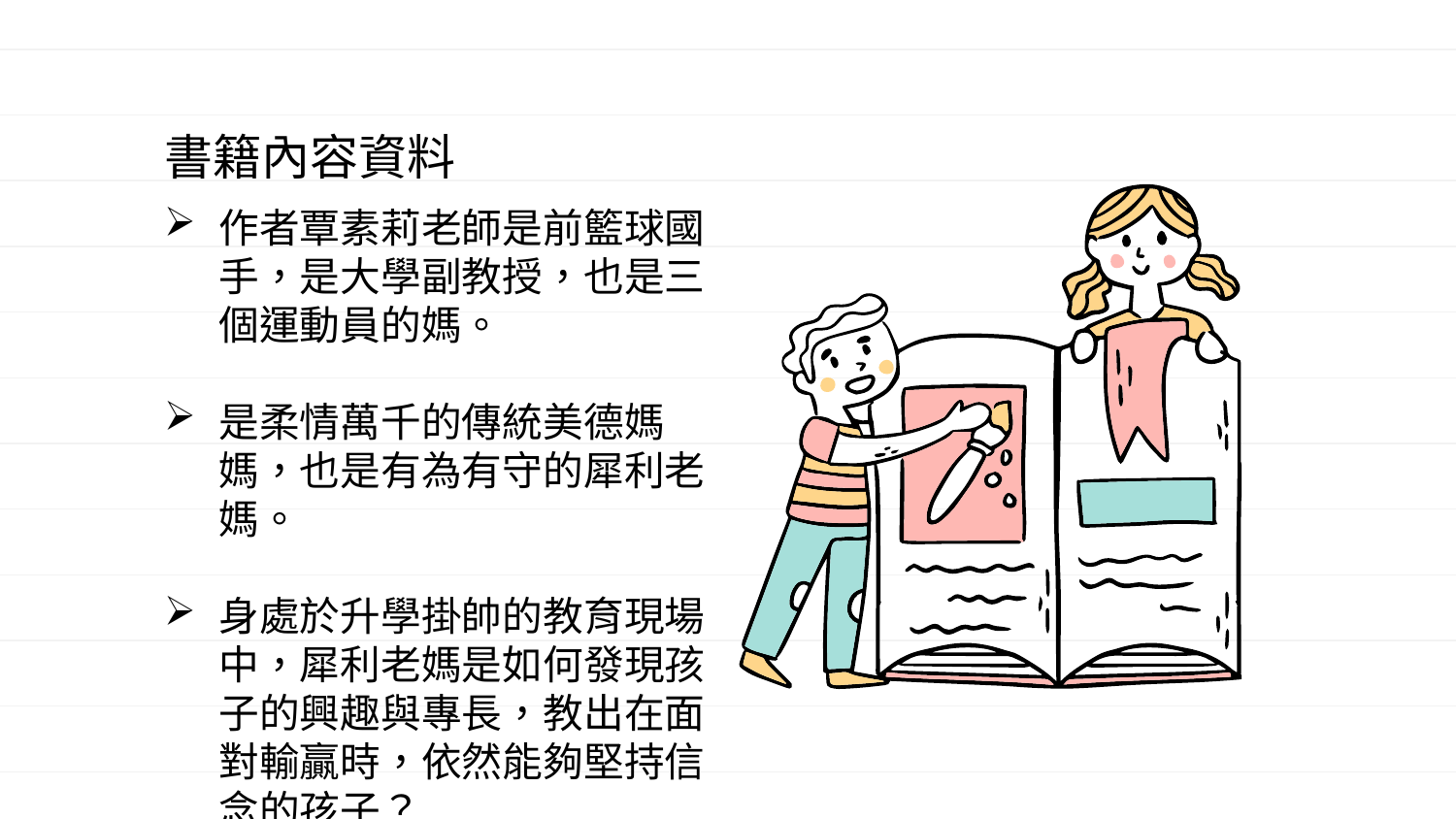

# 書籍內容資料

作者覃素莉老師是前籃球國手，是大學副教授，也是三個運動員的媽。

是柔情萬千的傳統美德媽媽，也是有為有守的犀利老媽。

身處於升學掛帥的教育現場中，犀利老媽是如何發現孩子的興趣與專長，教出在面對輸贏時，依然能夠堅持信念的孩子？